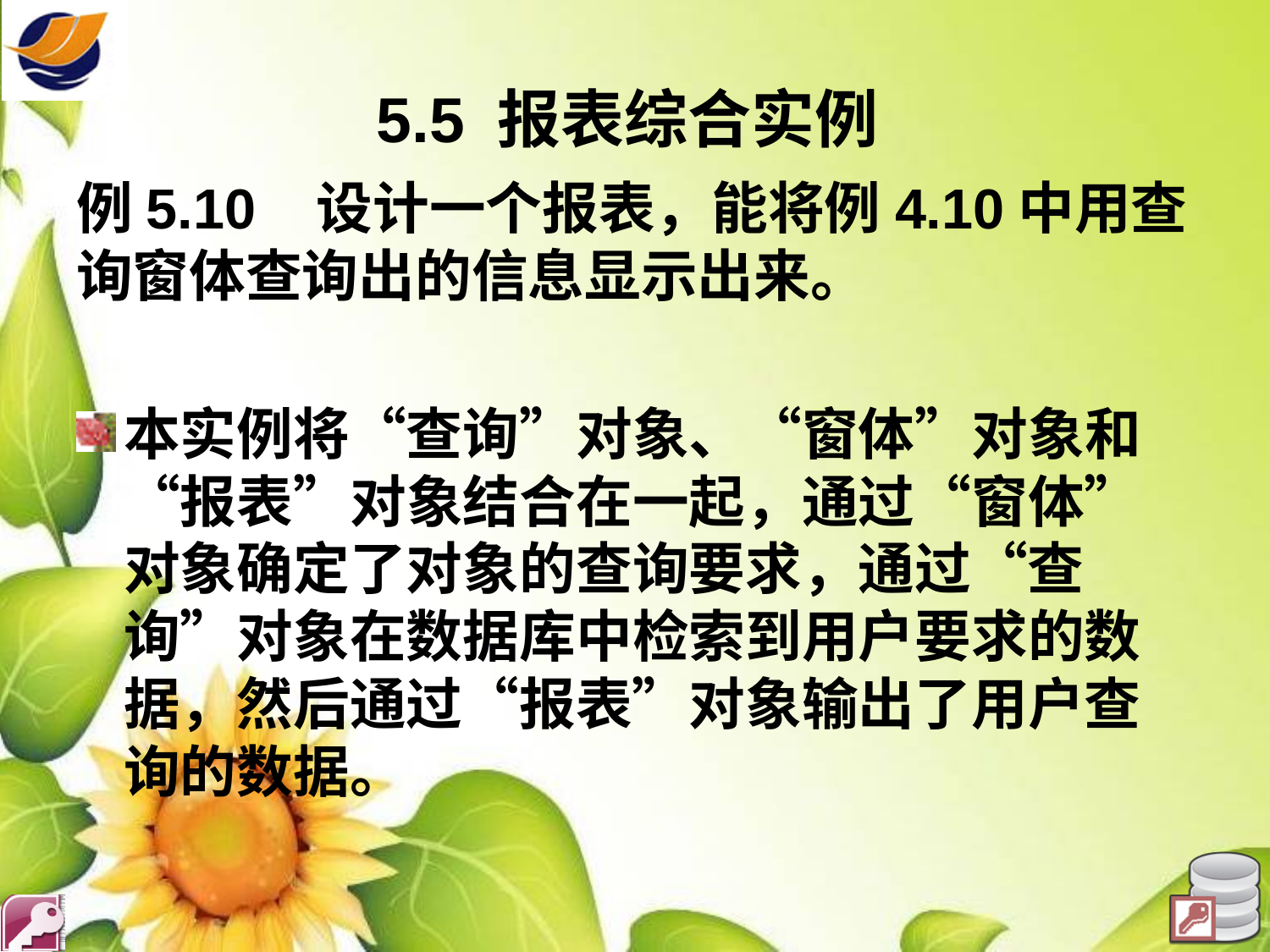

# 5.5 报表综合实例
例5.10   设计一个报表，能将例4.10中用查询窗体查询出的信息显示出来。

本实例将“查询”对象、“窗体”对象和“报表”对象结合在一起，通过“窗体”对象确定了对象的查询要求，通过“查询”对象在数据库中检索到用户要求的数据，然后通过“报表”对象输出了用户查询的数据。